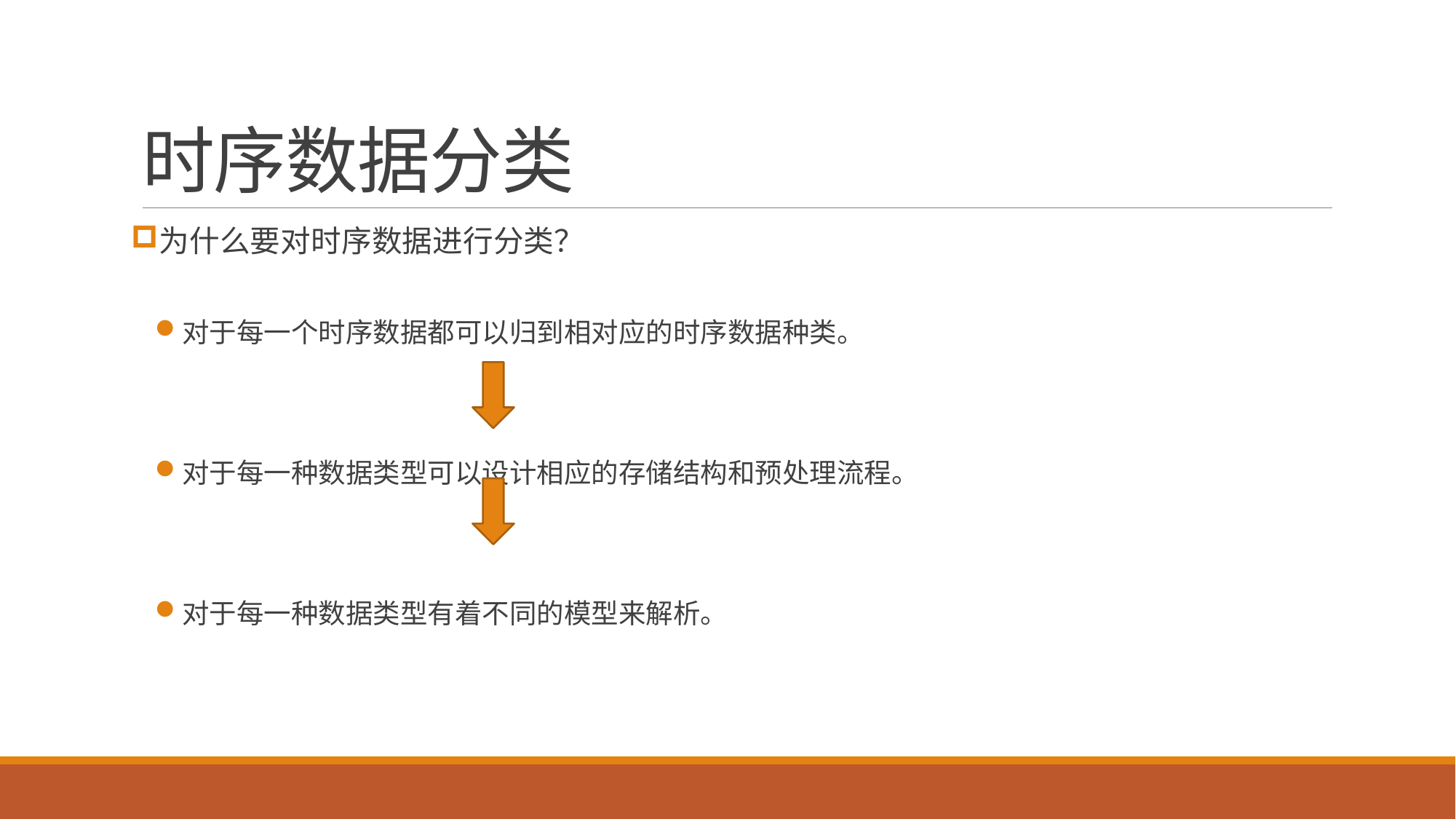

# 时序数据分类
为什么要对时序数据进行分类？

对于每一个时序数据都可以归到相对应的时序数据种类。

对于每一种数据类型可以设计相应的存储结构和预处理流程。

对于每一种数据类型有着不同的模型来解析。